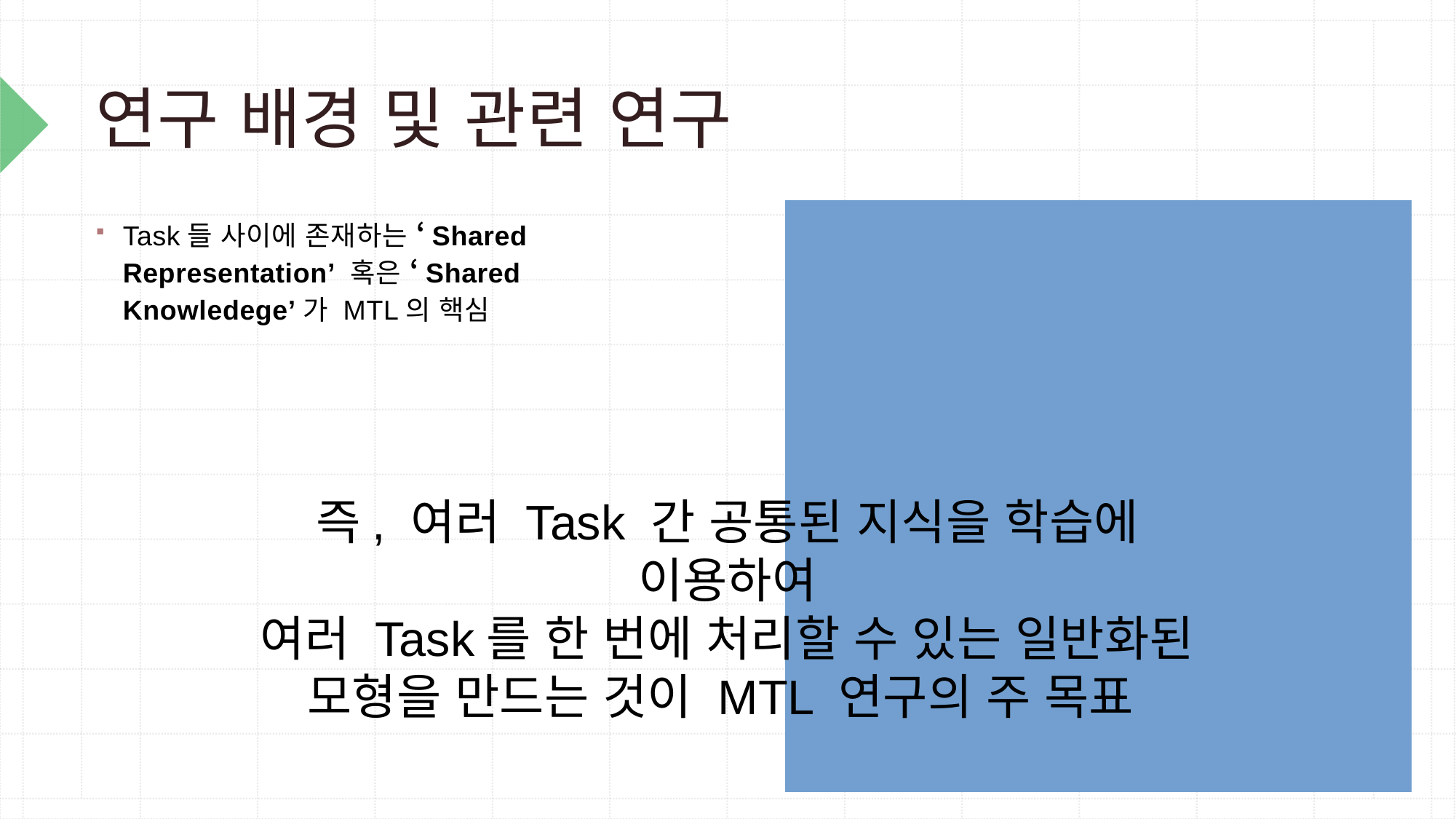

# 연구 배경 및 관련 연구
Task들 사이에 존재하는 ‘Shared Representation’ 혹은 ‘Shared Knowledege’가 MTL의 핵심

즉, 여러 Task 간 공통된 지식을 학습에 이용하여
여러 Task를 한 번에 처리할 수 있는 일반화된
모형을 만드는 것이 MTL 연구의 주 목표